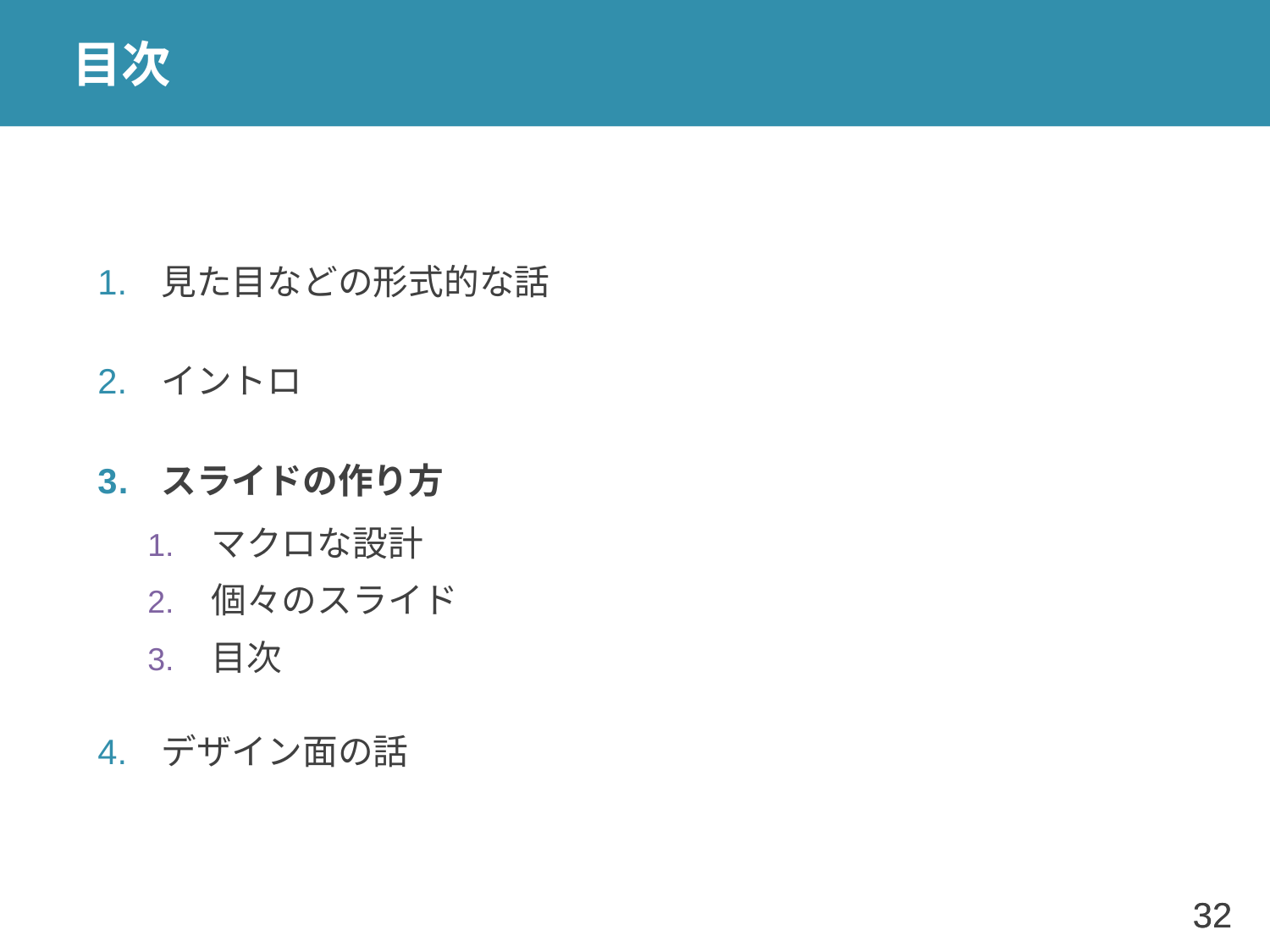

# 目次
見た目などの形式的な話
イントロ
スライドの作り方
マクロな設計
個々のスライド
目次
デザイン面の話